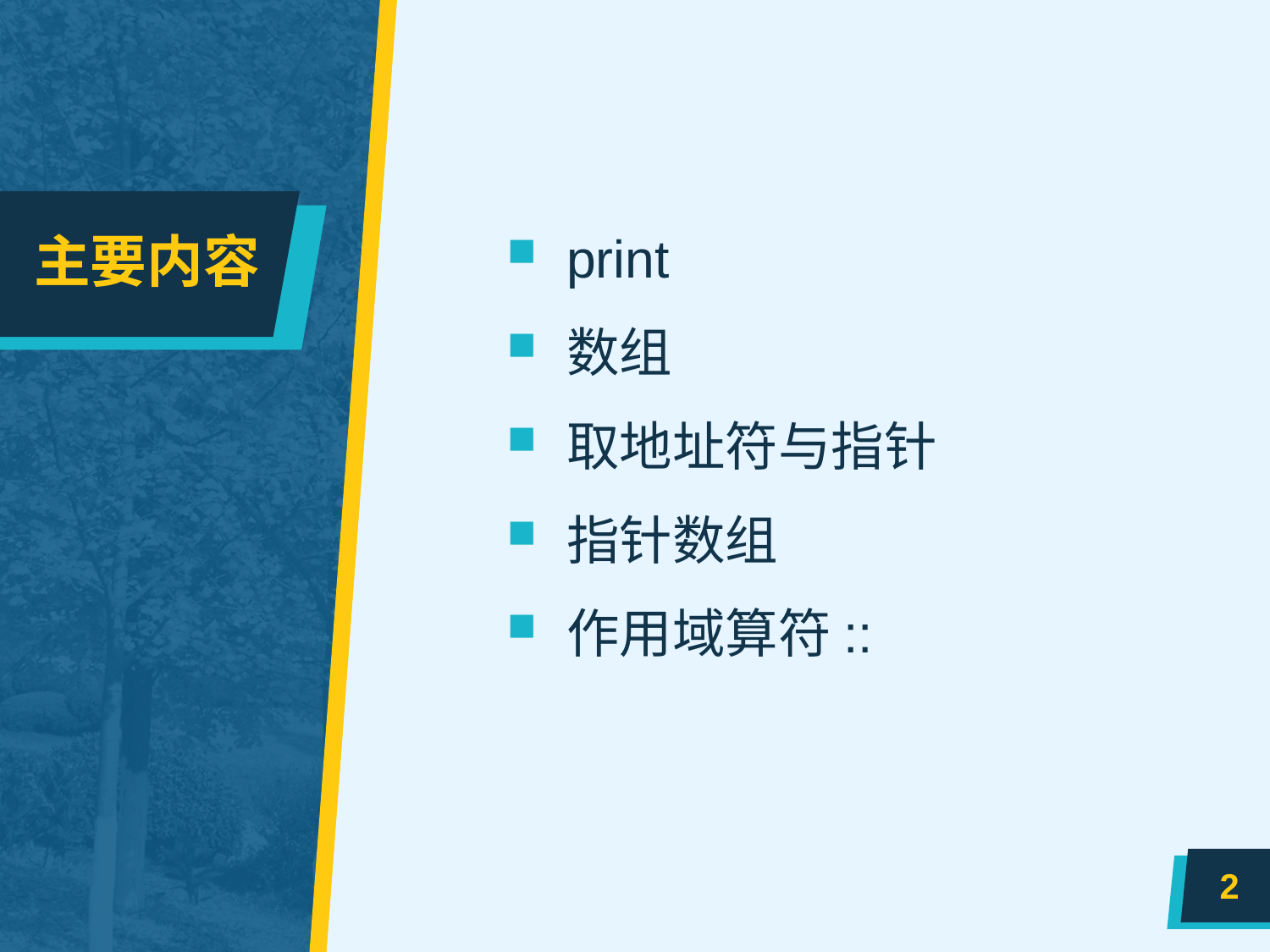

# 主要内容
print
数组
取地址符与指针
指针数组
作用域算符::
2